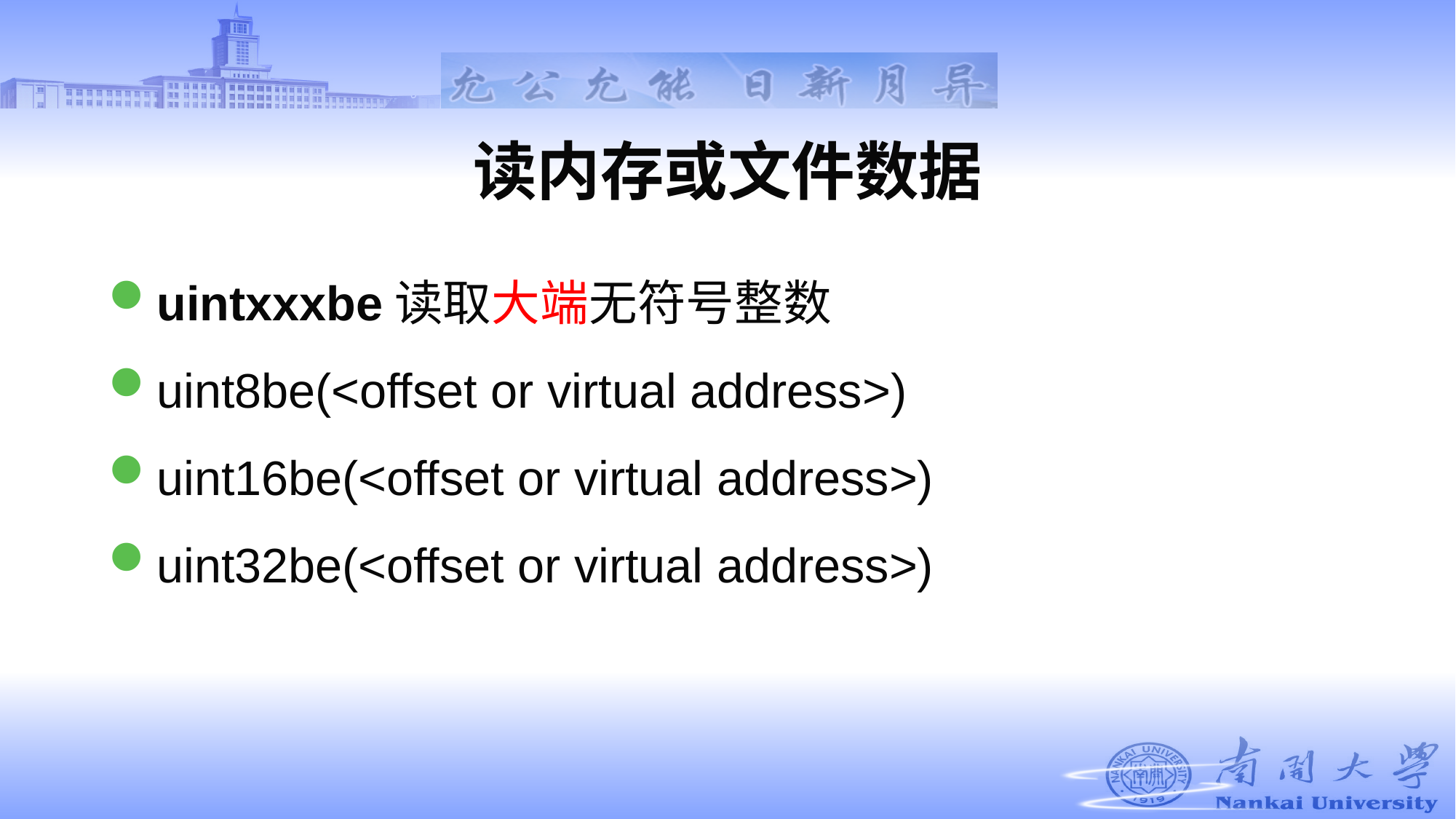

# 读内存或文件数据
uintxxxbe读取大端无符号整数
uint8be(<offset or virtual address>)
uint16be(<offset or virtual address>)
uint32be(<offset or virtual address>)